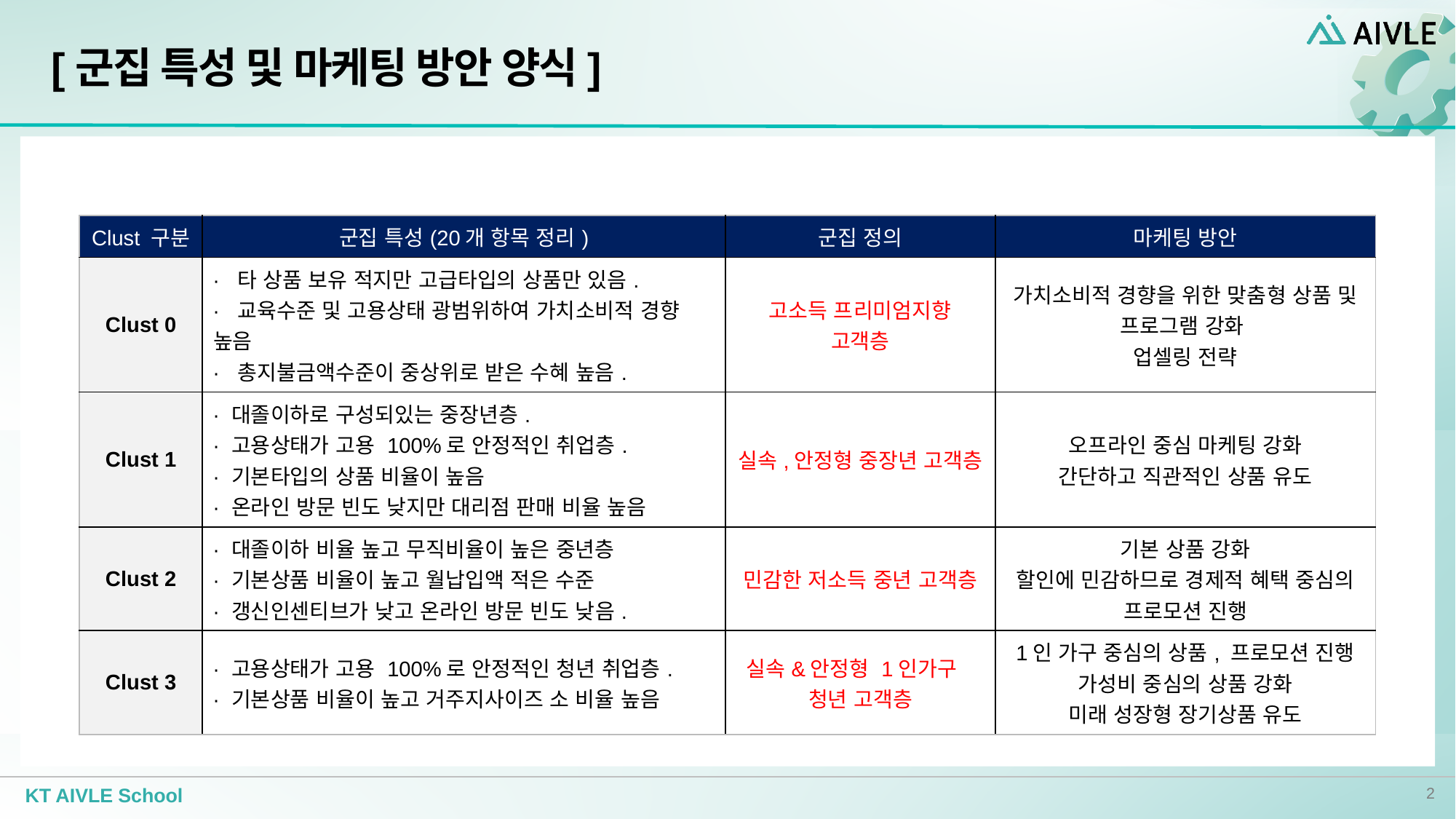

# [군집 특성 및 마케팅 방안 양식]
| Clust 구분 | 군집 특성(20개 항목 정리) | 군집 정의 | 마케팅 방안 |
| --- | --- | --- | --- |
| Clust 0 | ∙ 타 상품 보유 적지만 고급타입의 상품만 있음. ∙ 교육수준 및 고용상태 광범위하여 가치소비적 경향 높음 ∙ 총지불금액수준이 중상위로 받은 수혜 높음. | 고소득 프리미엄지향 고객층 | 가치소비적 경향을 위한 맞춤형 상품 및 프로그램 강화 업셀링 전략 |
| Clust 1 | ∙ 대졸이하로 구성되있는 중장년층. ∙ 고용상태가 고용 100%로 안정적인 취업층. ∙ 기본타입의 상품 비율이 높음 ∙ 온라인 방문 빈도 낮지만 대리점 판매 비율 높음 | 실속,안정형 중장년 고객층 | 오프라인 중심 마케팅 강화 간단하고 직관적인 상품 유도 |
| Clust 2 | ∙ 대졸이하 비율 높고 무직비율이 높은 중년층 ∙ 기본상품 비율이 높고 월납입액 적은 수준 ∙ 갱신인센티브가 낮고 온라인 방문 빈도 낮음. | 민감한 저소득 중년 고객층 | 기본 상품 강화 할인에 민감하므로 경제적 혜택 중심의 프로모션 진행 |
| Clust 3 | ∙ 고용상태가 고용 100%로 안정적인 청년 취업층. ∙ 기본상품 비율이 높고 거주지사이즈 소 비율 높음 | 실속&안정형 1인가구 청년 고객층 | 1인 가구 중심의 상품, 프로모션 진행 가성비 중심의 상품 강화 미래 성장형 장기상품 유도 |